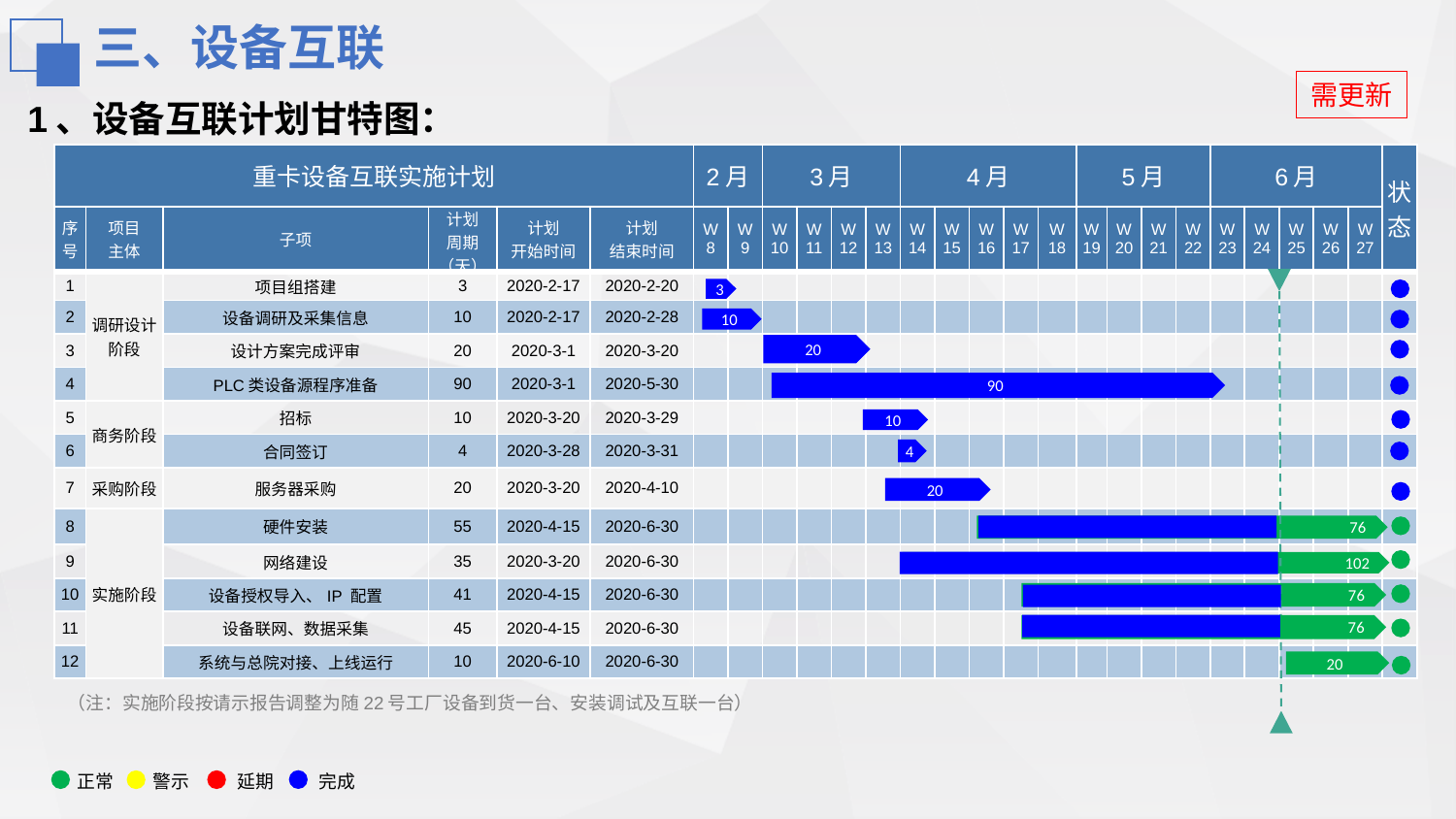

三、设备互联

1、设备互联计划甘特图：
需更新
| 重卡设备互联实施计划 |  |  |  |  |  | 2月 |  | 3月 |  |  |  | 4月 |  |  |  |  | 5月 |  |  |  | 6月 |  |  |  |  | 状态 |
| --- | --- | --- | --- | --- | --- | --- | --- | --- | --- | --- | --- | --- | --- | --- | --- | --- | --- | --- | --- | --- | --- | --- | --- | --- | --- | --- |
| 序号 | 项目 主体 | 子项 | 计划 周期（天） | 计划 开始时间 | 计划 结束时间 | W 8 | W 9 | W 10 | W 11 | W 12 | W 13 | W 14 | W 15 | W 16 | W 17 | W 18 | W 19 | W 20 | W 21 | W 22 | W 23 | W 24 | W 25 | W 26 | W 27 |  |
| 1 | 调研设计阶段 | 项目组搭建 | 3 | 2020-2-17 | 2020-2-20 |  |  |  |  |  |  |  |  |  |  |  |  |  |  |  |  |  |  |  |  |  |
| 2 |  | 设备调研及采集信息 | 10 | 2020-2-17 | 2020-2-28 |  |  |  |  |  |  |  |  |  |  |  |  |  |  |  |  |  |  |  |  |  |
| 3 |  | 设计方案完成评审 | 20 | 2020-3-1 | 2020-3-20 |  |  |  |  |  |  |  |  |  |  |  |  |  |  |  |  |  |  |  |  |  |
| 4 |  | PLC类设备源程序准备 | 90 | 2020-3-1 | 2020-5-30 |  |  |  |  |  |  |  |  |  |  |  |  |  |  |  |  |  |  |  |  |  |
| 5 | 商务阶段 | 招标 | 10 | 2020-3-20 | 2020-3-29 |  |  |  |  |  |  |  |  |  |  |  |  |  |  |  |  |  |  |  |  |  |
| 6 |  | 合同签订 | 4 | 2020-3-28 | 2020-3-31 |  |  |  |  |  |  |  |  |  |  |  |  |  |  |  |  |  |  |  |  |  |
| 7 | 采购阶段 | 服务器采购 | 20 | 2020-3-20 | 2020-4-10 |  |  |  |  |  |  |  |  |  |  |  |  |  |  |  |  |  |  |  |  |  |
| 8 | 实施阶段 | 硬件安装 | 55 | 2020-4-15 | 2020-6-30 |  |  |  |  |  |  |  |  |  |  |  |  |  |  |  |  |  |  |  |  |  |
| 9 |  | 网络建设 | 35 | 2020-3-20 | 2020-6-30 |  |  |  |  |  |  |  |  |  |  |  |  |  |  |  |  |  |  |  |  |  |
| 10 |  | 设备授权导入、IP 配置 | 41 | 2020-4-15 | 2020-6-30 |  |  |  |  |  |  |  |  |  |  |  |  |  |  |  |  |  |  |  |  |  |
| 11 |  | 设备联网、数据采集 | 45 | 2020-4-15 | 2020-6-30 |  |  |  |  |  |  |  |  |  |  |  |  |  |  |  |  |  |  |  |  |  |
| 12 |  | 系统与总院对接、上线运行 | 10 | 2020-6-10 | 2020-6-30 |  |  |  |  |  |  |  |  |  |  |  |  |  |  |  |  |  |  |  |  |  |

3

10
20

90

10
4

20

76

102

76

76

20

（注：实施阶段按请示报告调整为随22号工厂设备到货一台、安装调试及互联一台）
13
完成
警示
延期
正常